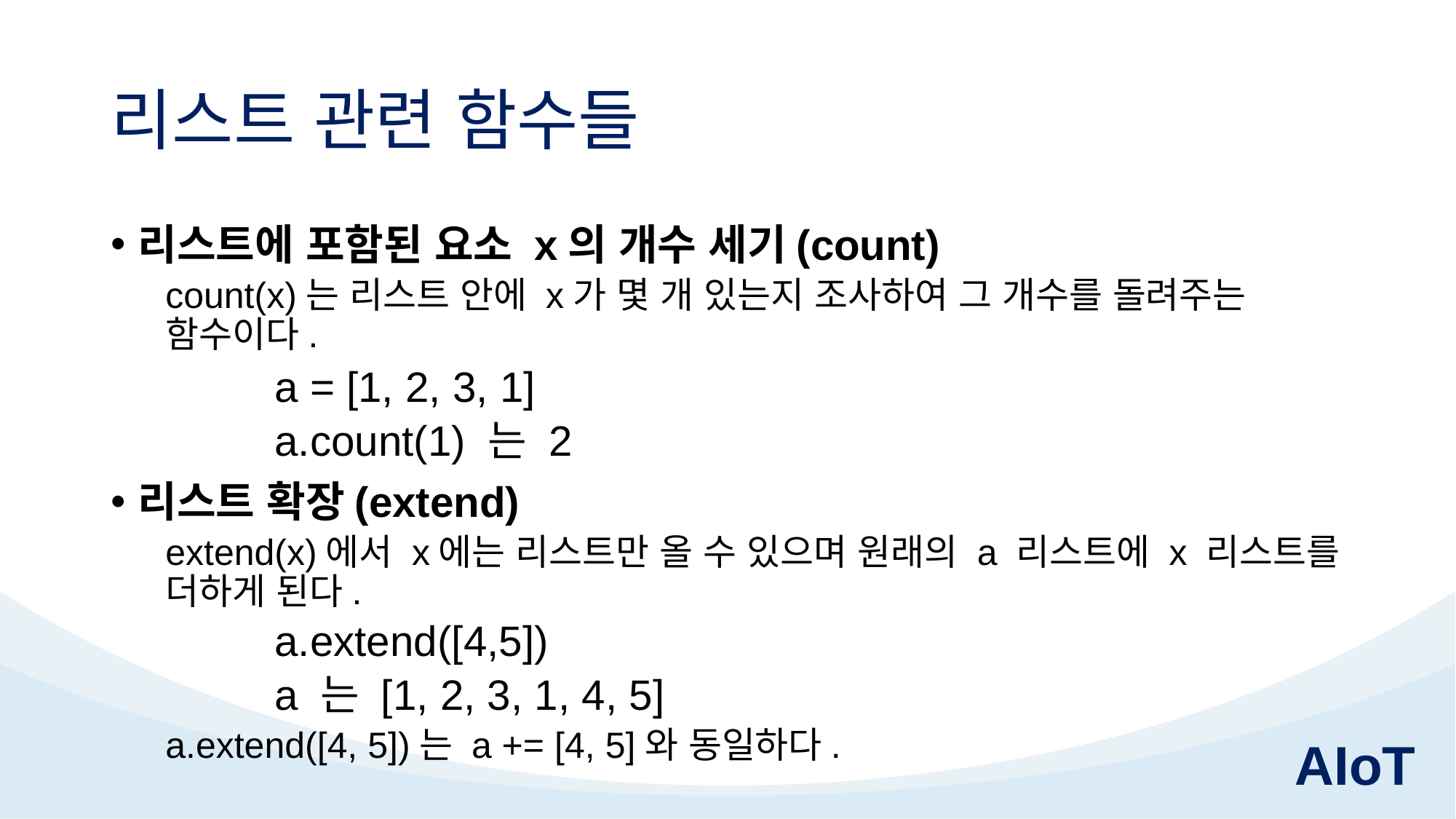

# 리스트 관련 함수들
리스트에 포함된 요소 x의 개수 세기(count)
count(x)는 리스트 안에 x가 몇 개 있는지 조사하여 그 개수를 돌려주는 함수이다.
	a = [1, 2, 3, 1]
	a.count(1) 는 2
리스트 확장(extend)
extend(x)에서 x에는 리스트만 올 수 있으며 원래의 a 리스트에 x 리스트를 더하게 된다.
 	a.extend([4,5])
	a 는 [1, 2, 3, 1, 4, 5]
a.extend([4, 5])는 a += [4, 5]와 동일하다.